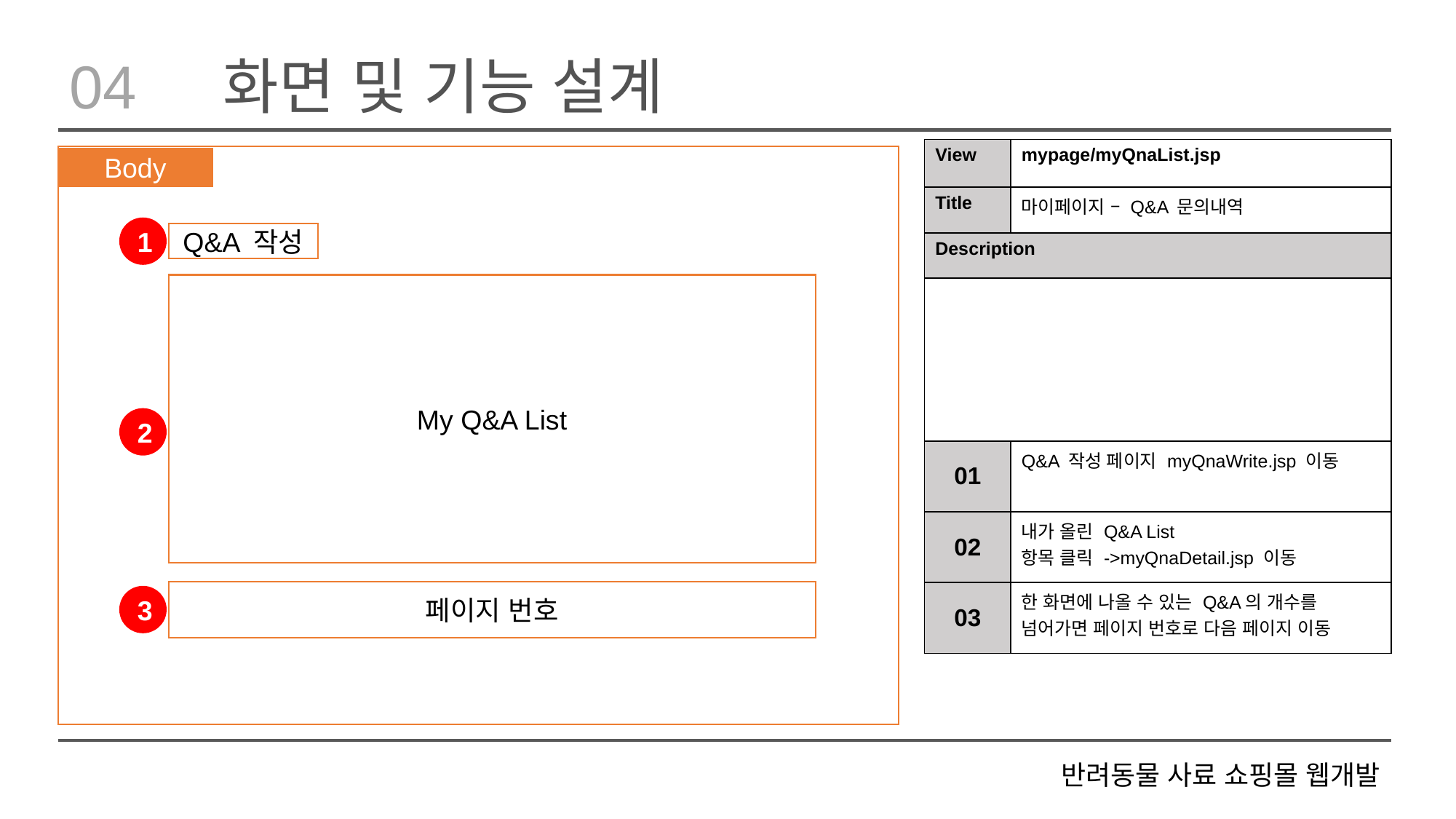

04
화면 및 기능 설계
| View | mypage/myQnaList.jsp |
| --- | --- |
| Title | 마이페이지 – Q&A 문의내역 |
| Description |  |
|  |  |
| 01 | Q&A 작성 페이지 myQnaWrite.jsp 이동 |
| 02 | 내가 올린 Q&A List 항목 클릭 ->myQnaDetail.jsp 이동 |
| 03 | 한 화면에 나올 수 있는 Q&A의 개수를 넘어가면 페이지 번호로 다음 페이지 이동 |

Body
1
Q&A 작성
My Q&A List
2
페이지 번호
3
반려동물 사료 쇼핑몰 웹개발